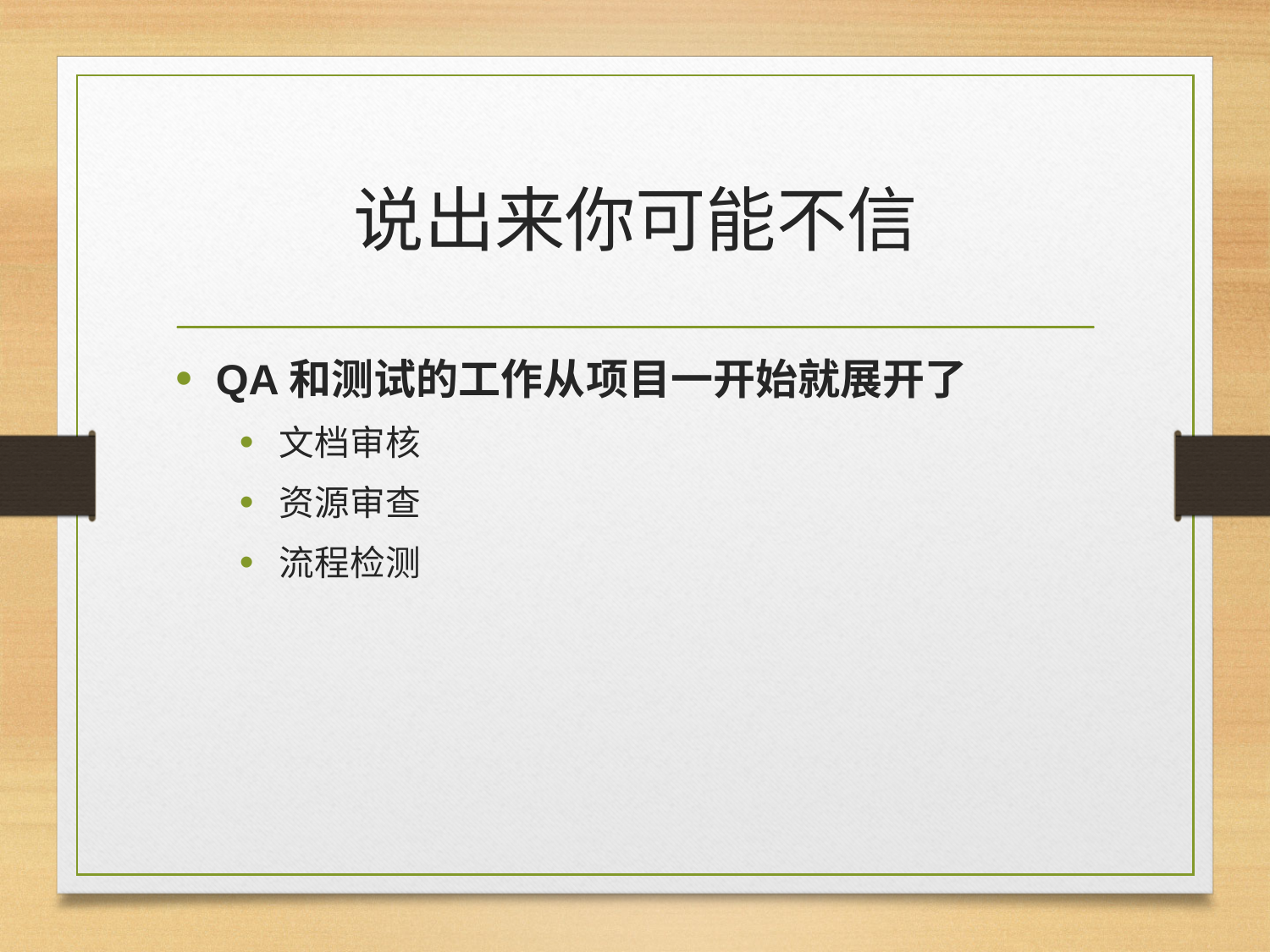

# 说出来你可能不信
QA和测试的工作从项目一开始就展开了
文档审核
资源审查
流程检测